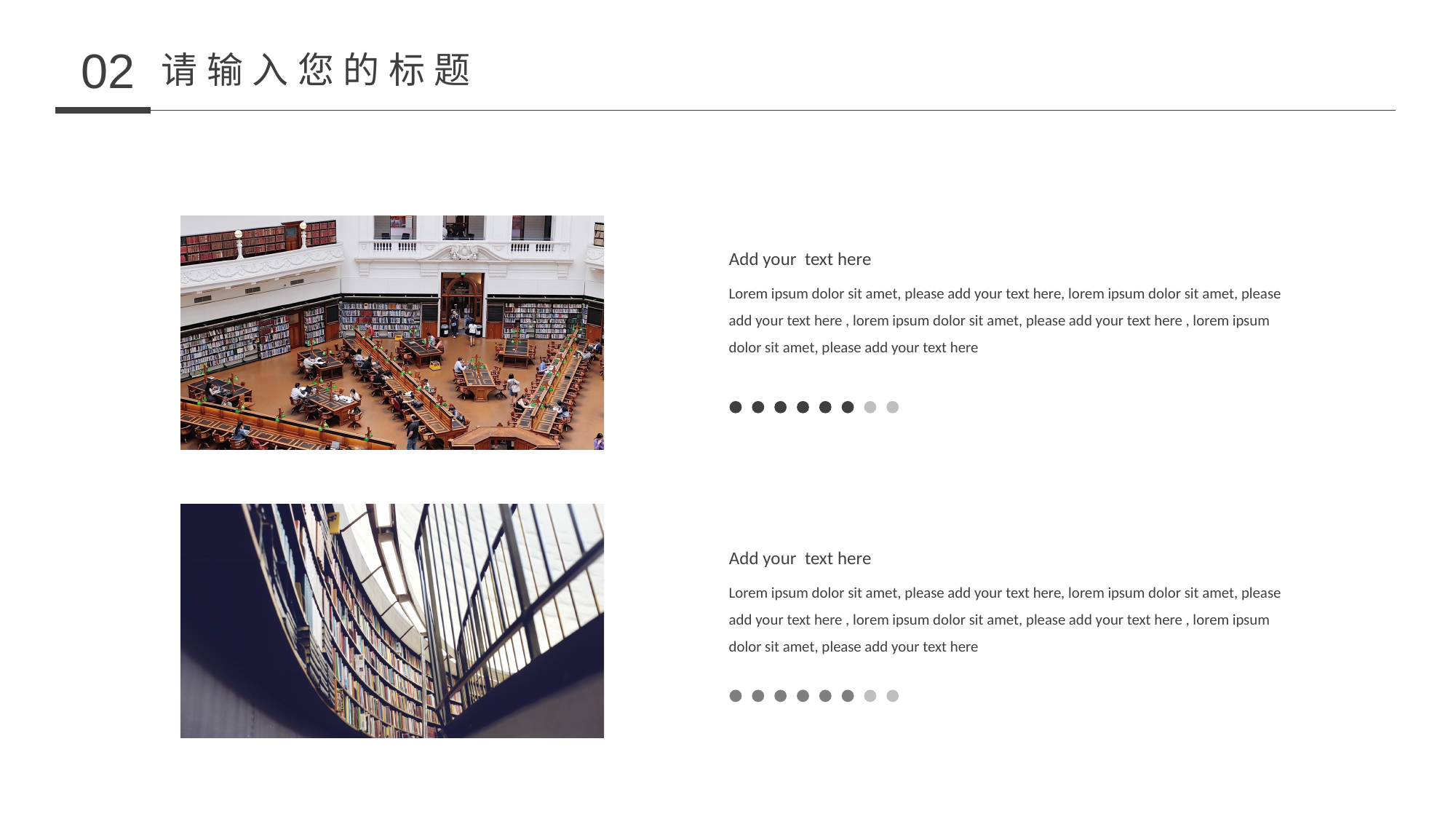

02
请输入您的标题

Add your  text here
Lorem ipsum dolor sit amet, please add your text here, lorem ipsum dolor sit amet, please add your text here , lorem ipsum dolor sit amet, please add your text here , lorem ipsum dolor sit amet, please add your text here

Add your  text here
Lorem ipsum dolor sit amet, please add your text here, lorem ipsum dolor sit amet, please add your text here , lorem ipsum dolor sit amet, please add your text here , lorem ipsum dolor sit amet, please add your text here